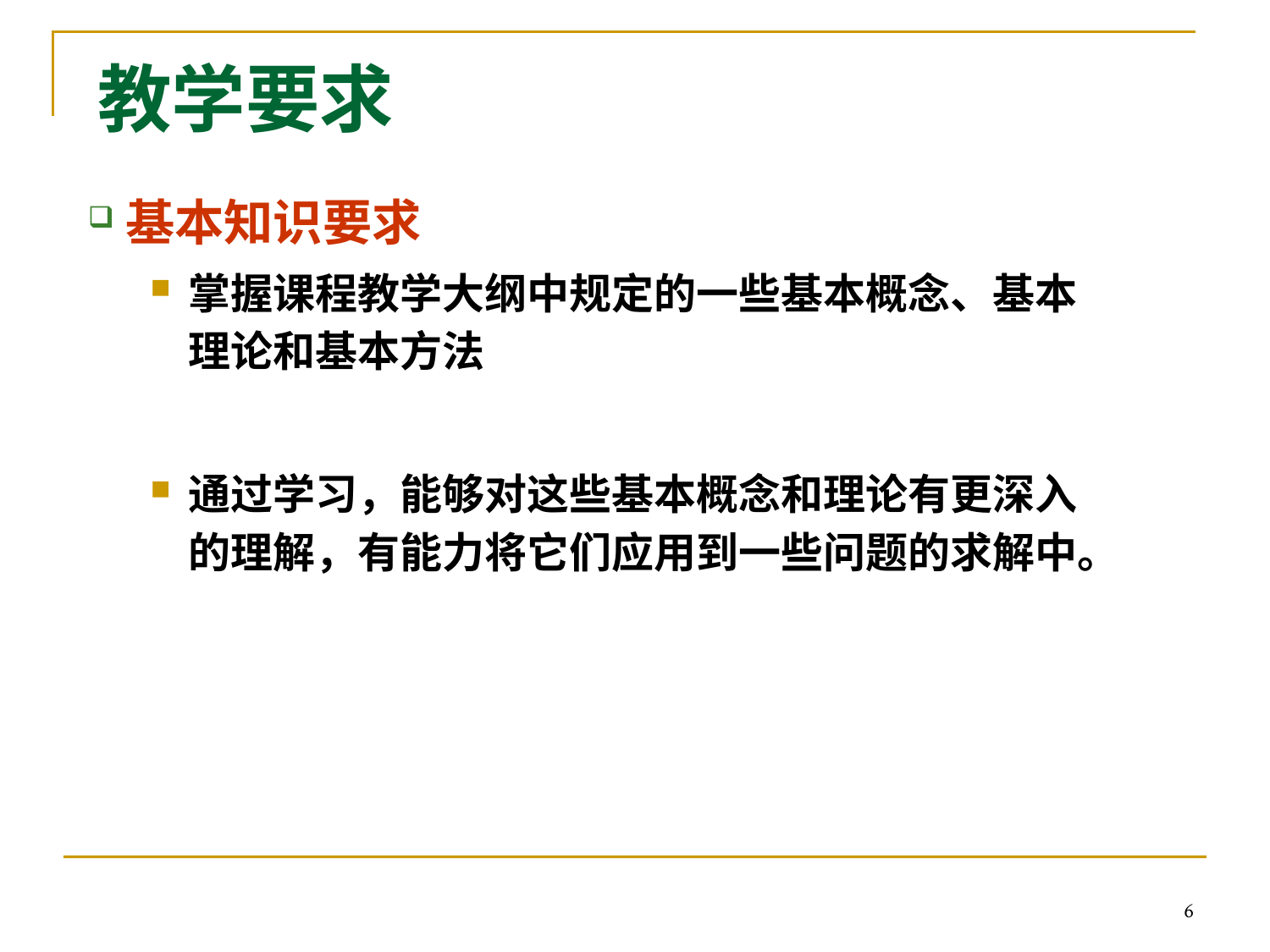

# 教学要求
基本知识要求
掌握课程教学大纲中规定的一些基本概念、基本理论和基本方法

通过学习，能够对这些基本概念和理论有更深入的理解，有能力将它们应用到一些问题的求解中。
6